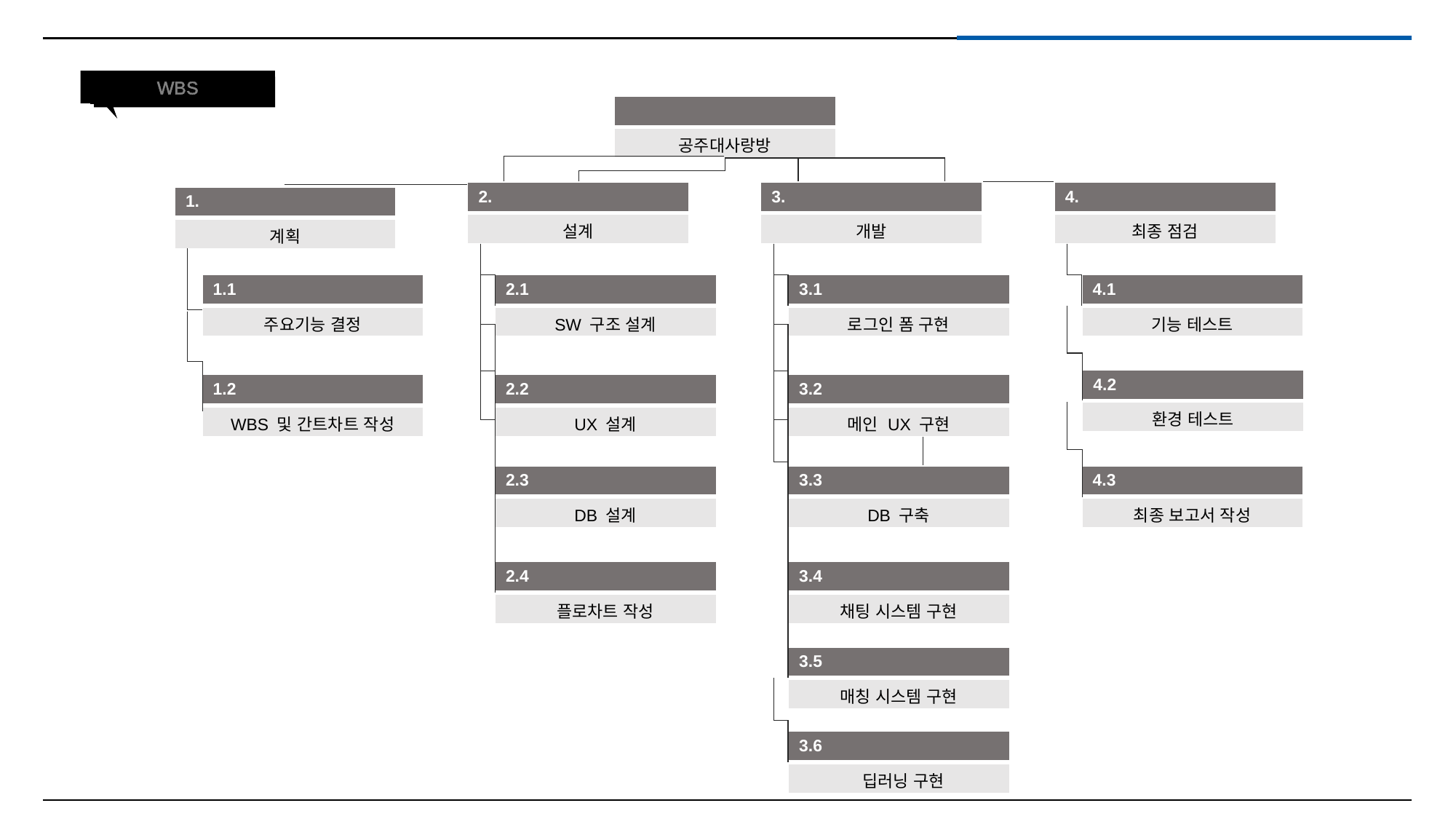

WBS

|  |
| --- |
| 공주대사랑방 |
| 2. |
| --- |
| 설계 |
| 3. |
| --- |
| 개발 |
| 4. |
| --- |
| 최종 점검 |
| 1. |
| --- |
| 계획 |

| 1.1 |
| --- |
| 주요기능 결정 |
| 2.1 |
| --- |
| SW 구조 설계 |
| 3.1 |
| --- |
| 로그인 폼 구현 |
| 4.1 |
| --- |
| 기능 테스트 |
| 4.2 |
| --- |
| 환경 테스트 |
| 1.2 |
| --- |
| WBS 및 간트차트 작성 |
| 2.2 |
| --- |
| UX 설계 |
| 3.2 |
| --- |
| 메인 UX 구현 |
| 2.3 |
| --- |
| DB 설계 |
| 3.3 |
| --- |
| DB 구축 |
| 4.3 |
| --- |
| 최종 보고서 작성 |
| 2.4 |
| --- |
| 플로차트 작성 |
| 3.4 |
| --- |
| 채팅 시스템 구현 |
| 3.5 |
| --- |
| 매칭 시스템 구현 |
| 3.6 |
| --- |
| 딥러닝 구현 |